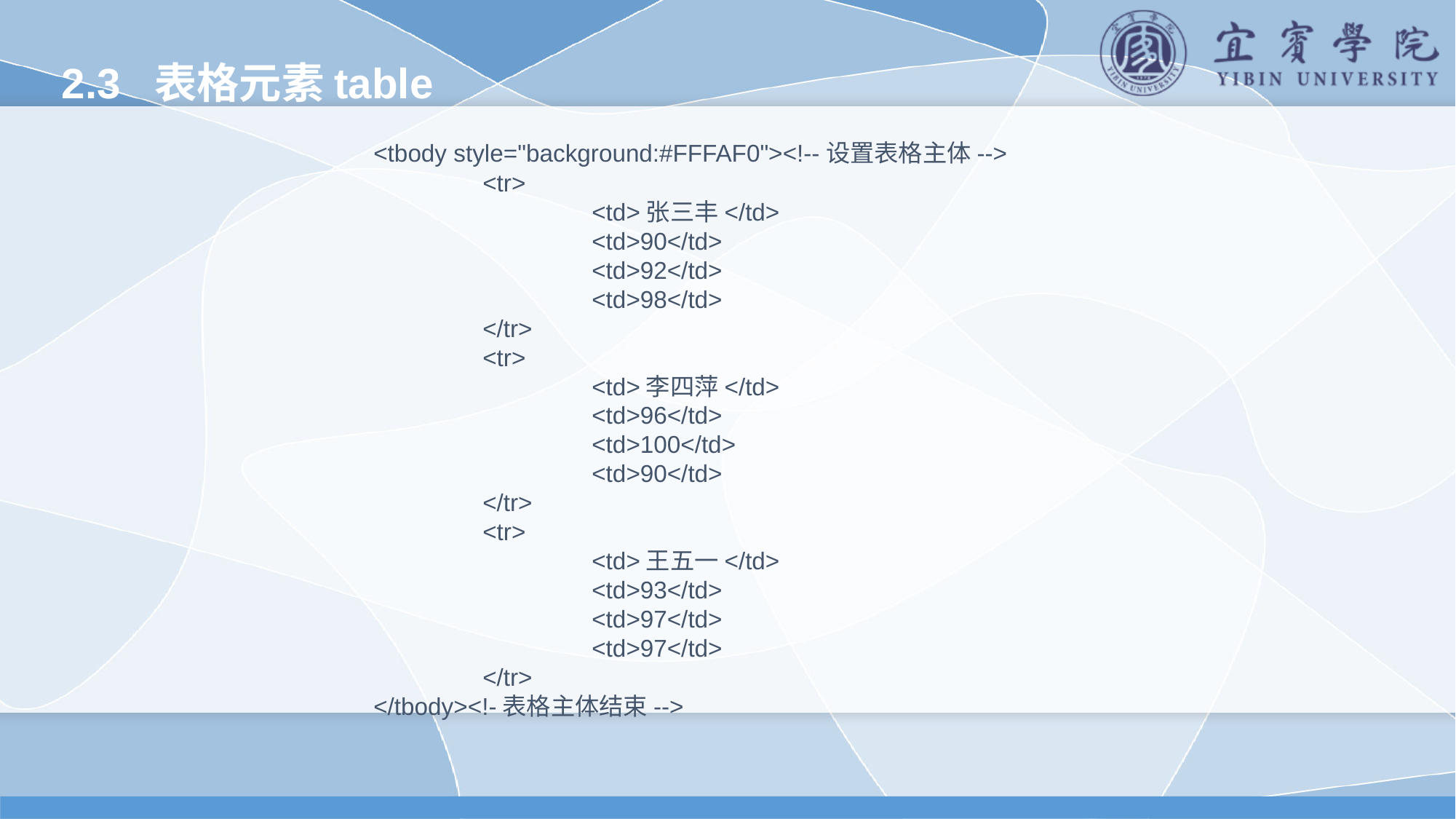

2.3  表格元素table
			<tbody style="background:#FFFAF0"><!--设置表格主体-->
				<tr>
					<td>张三丰</td>
					<td>90</td>
					<td>92</td>
					<td>98</td>
				</tr>
				<tr>
					<td>李四萍</td>
					<td>96</td>
					<td>100</td>
					<td>90</td>
				</tr>
				<tr>
					<td>王五一</td>
					<td>93</td>
					<td>97</td>
					<td>97</td>
				</tr>
			</tbody><!-表格主体结束-->